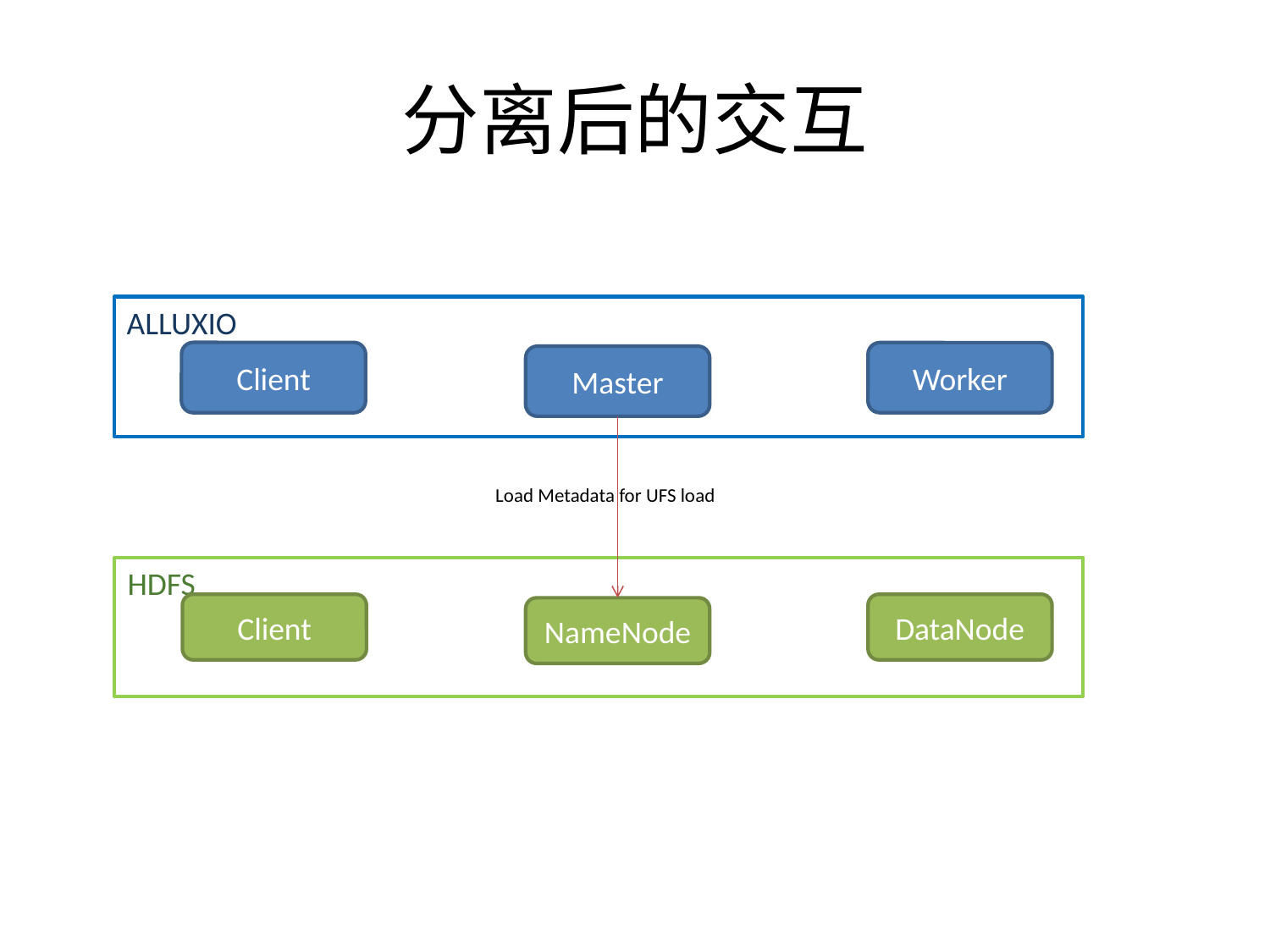

# 分离后的交互

ALLUXIO
Client
Worker
Master
Load Metadata for UFS load

HDFS
Client
DataNode
NameNode